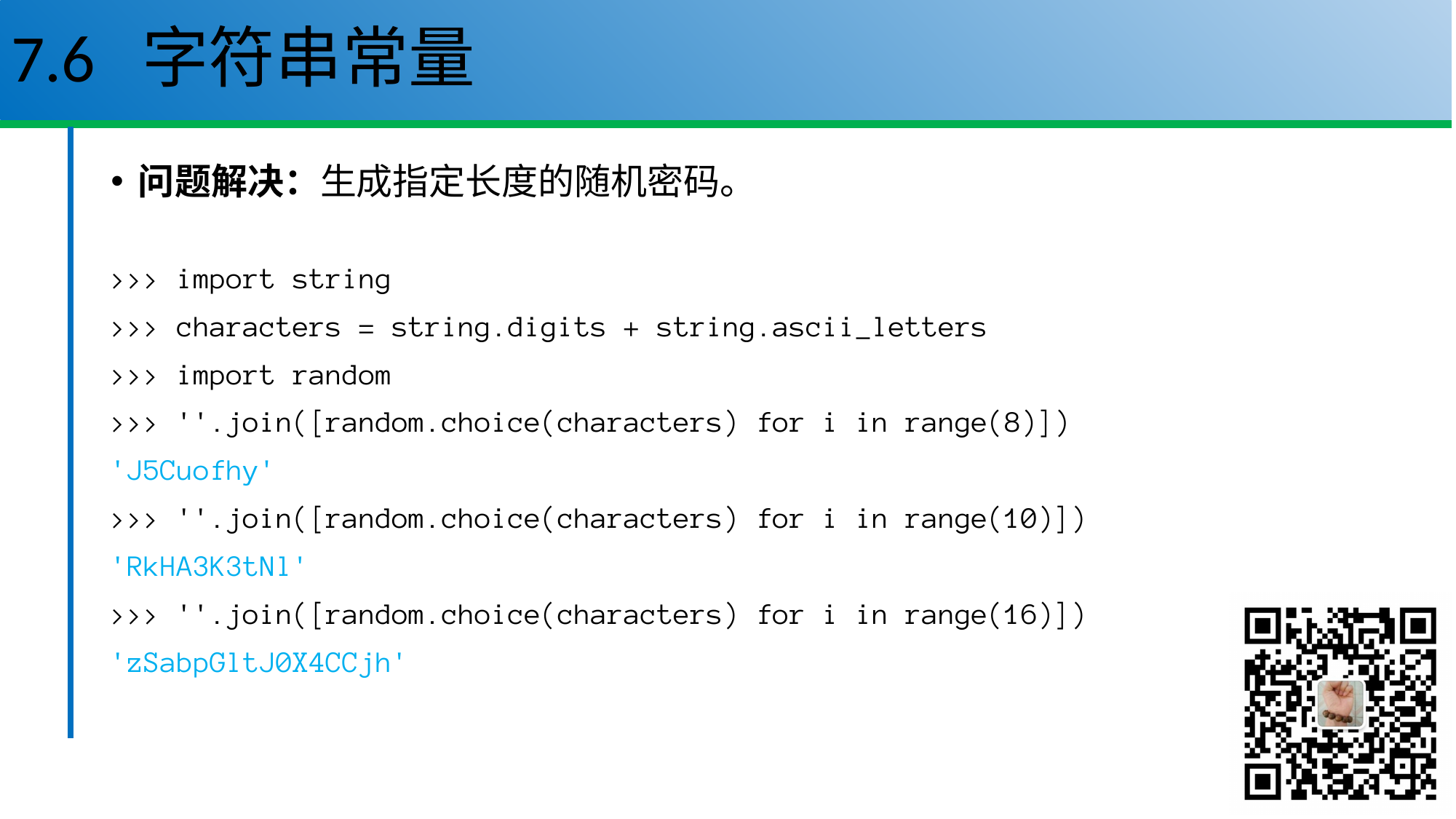

# 7.6  字符串常量
问题解决：生成指定长度的随机密码。

>>> import string
>>> characters = string.digits + string.ascii_letters
>>> import random
>>> ''.join([random.choice(characters) for i in range(8)])
'J5Cuofhy'
>>> ''.join([random.choice(characters) for i in range(10)])
'RkHA3K3tNl'
>>> ''.join([random.choice(characters) for i in range(16)])
'zSabpGltJ0X4CCjh'
57